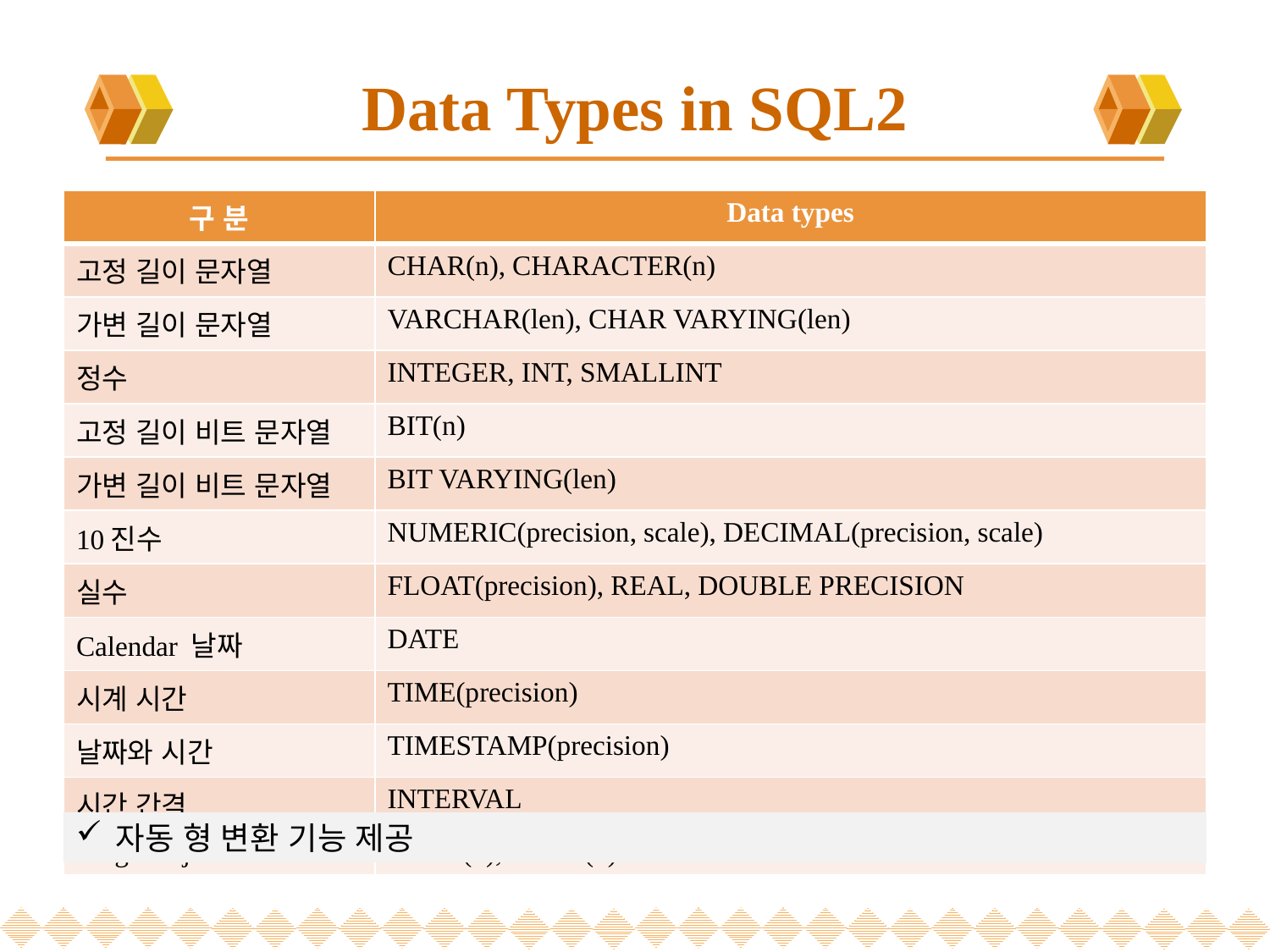

# Data Types in SQL2
| 구 분 | Data types |
| --- | --- |
| 고정 길이 문자열 | CHAR(n), CHARACTER(n) |
| 가변 길이 문자열 | VARCHAR(len), CHAR VARYING(len) |
| 정수 | INTEGER, INT, SMALLINT |
| 고정 길이 비트 문자열 | BIT(n) |
| 가변 길이 비트 문자열 | BIT VARYING(len) |
| 10진수 | NUMERIC(precision, scale), DECIMAL(precision, scale) |
| 실수 | FLOAT(precision), REAL, DOUBLE PRECISION |
| Calendar 날짜 | DATE |
| 시계 시간 | TIME(precision) |
| 날짜와 시간 | TIMESTAMP(precision) |
| 시간 간격 | INTERVAL |
| Large Object | CLOB(n), BLOB(n) |
자동 형 변환 기능 제공